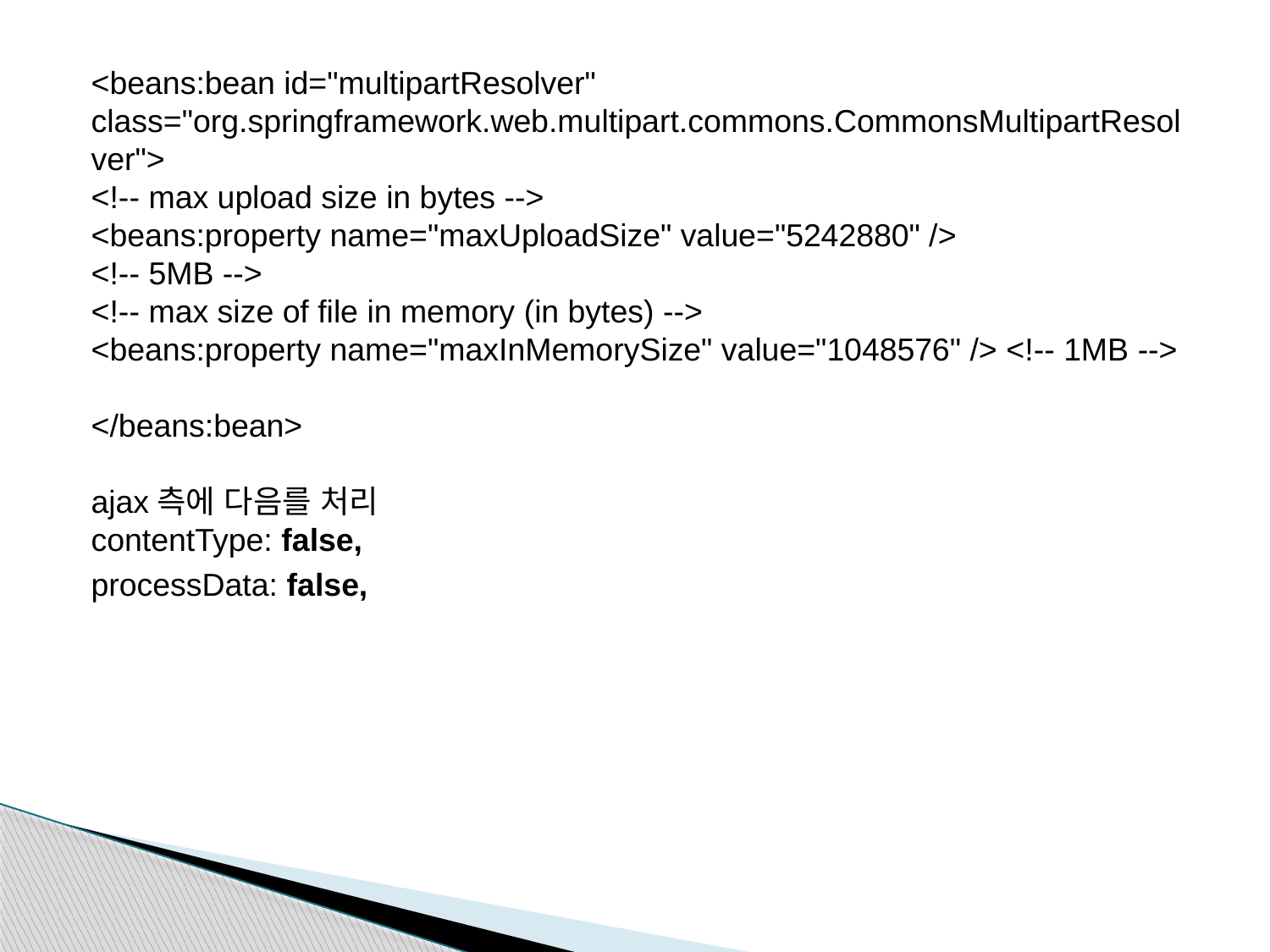

<beans:bean id="multipartResolver" class="org.springframework.web.multipart.commons.CommonsMultipartResolver">
<!-- max upload size in bytes -->
<beans:property name="maxUploadSize" value="5242880" />
<!-- 5MB -->
<!-- max size of file in memory (in bytes) -->
<beans:property name="maxInMemorySize" value="1048576" /> <!-- 1MB -->
</beans:bean>
ajax측에 다음를 처리
contentType: false,
processData: false,